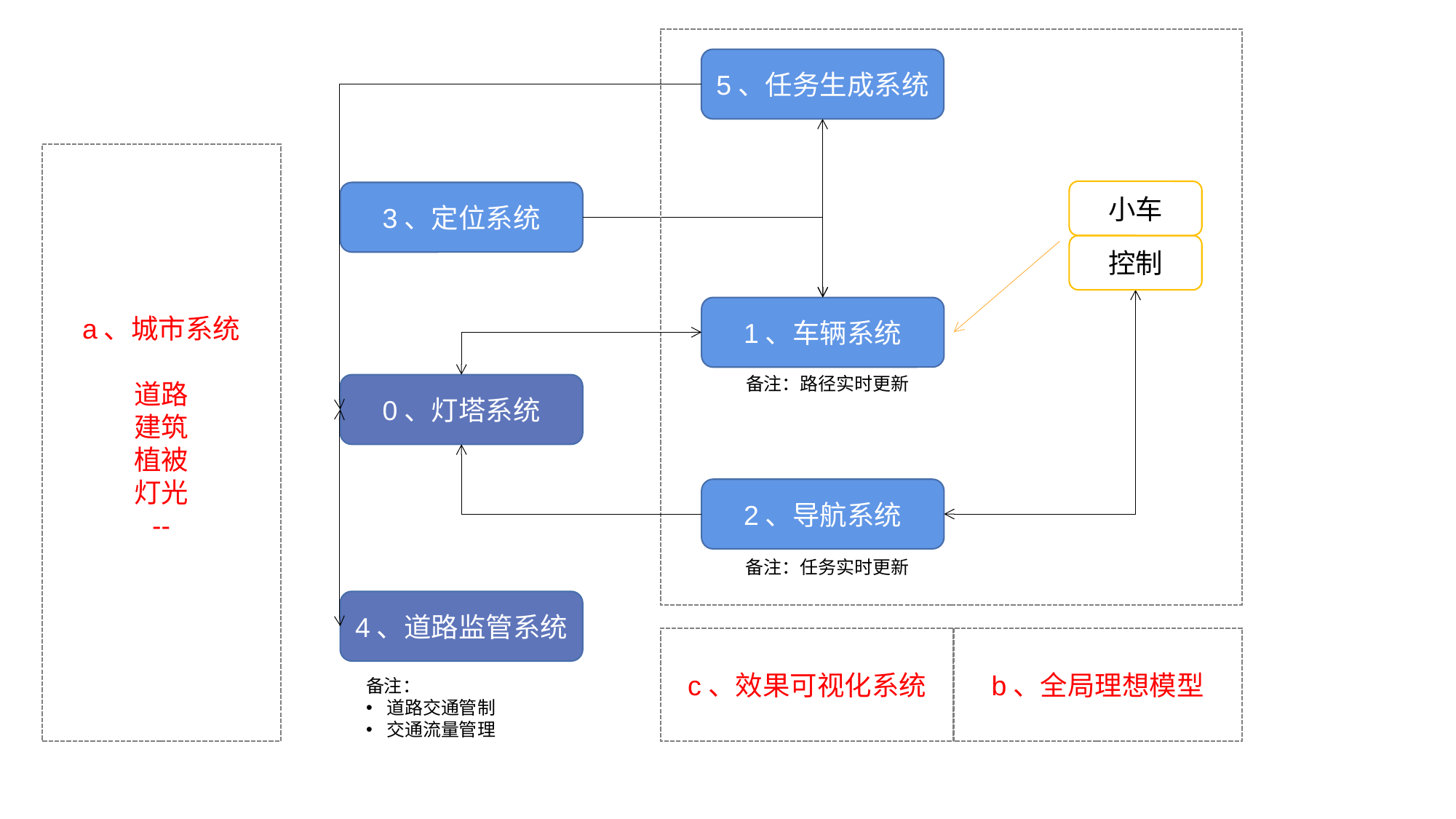

5、任务生成系统
a、城市系统

道路
建筑
植被
灯光
--

小车
3、定位系统
控制
1、车辆系统
备注：路径实时更新
0、灯塔系统
2、导航系统
备注：任务实时更新
4、道路监管系统
c、效果可视化系统
b、全局理想模型
备注：
道路交通管制
交通流量管理